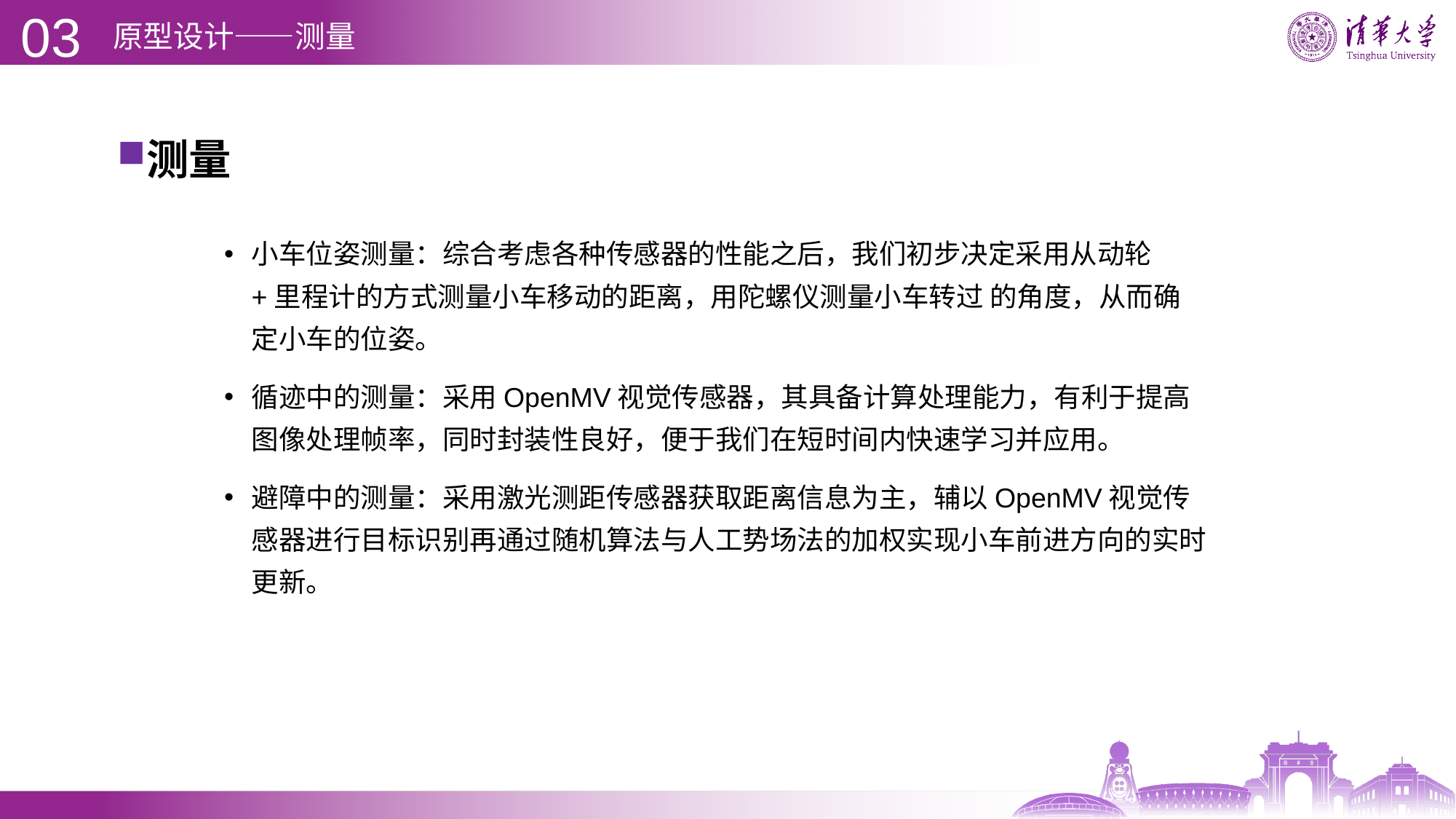

03
# 原型设计——测量
测量
小车位姿测量：综合考虑各种传感器的性能之后，我们初步决定采用从动轮+里程计的方式测量小车移动的距离，用陀螺仪测量小车转过 的角度，从而确定小车的位姿。
循迹中的测量：采用OpenMV视觉传感器，其具备计算处理能力，有利于提高图像处理帧率，同时封装性良好，便于我们在短时间内快速学习并应用。
避障中的测量：采用激光测距传感器获取距离信息为主，辅以OpenMV视觉传感器进行目标识别再通过随机算法与人工势场法的加权实现小车前进方向的实时更新。